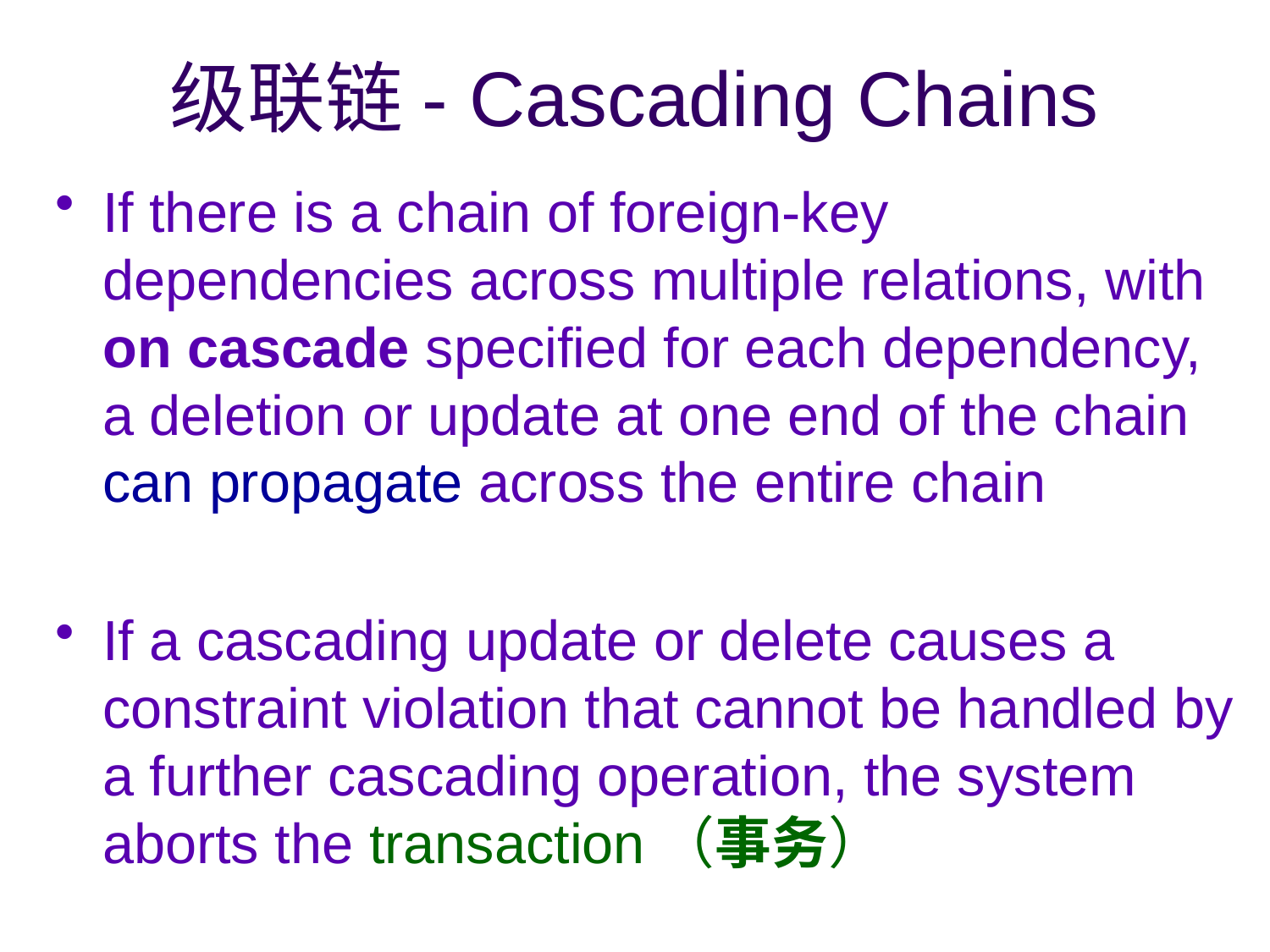

# 级联链- Cascading Chains
If there is a chain of foreign-key dependencies across multiple relations, with on cascade specified for each dependency, a deletion or update at one end of the chain can propagate across the entire chain

If a cascading update or delete causes a constraint violation that cannot be handled by a further cascading operation, the system aborts the transaction（事务）